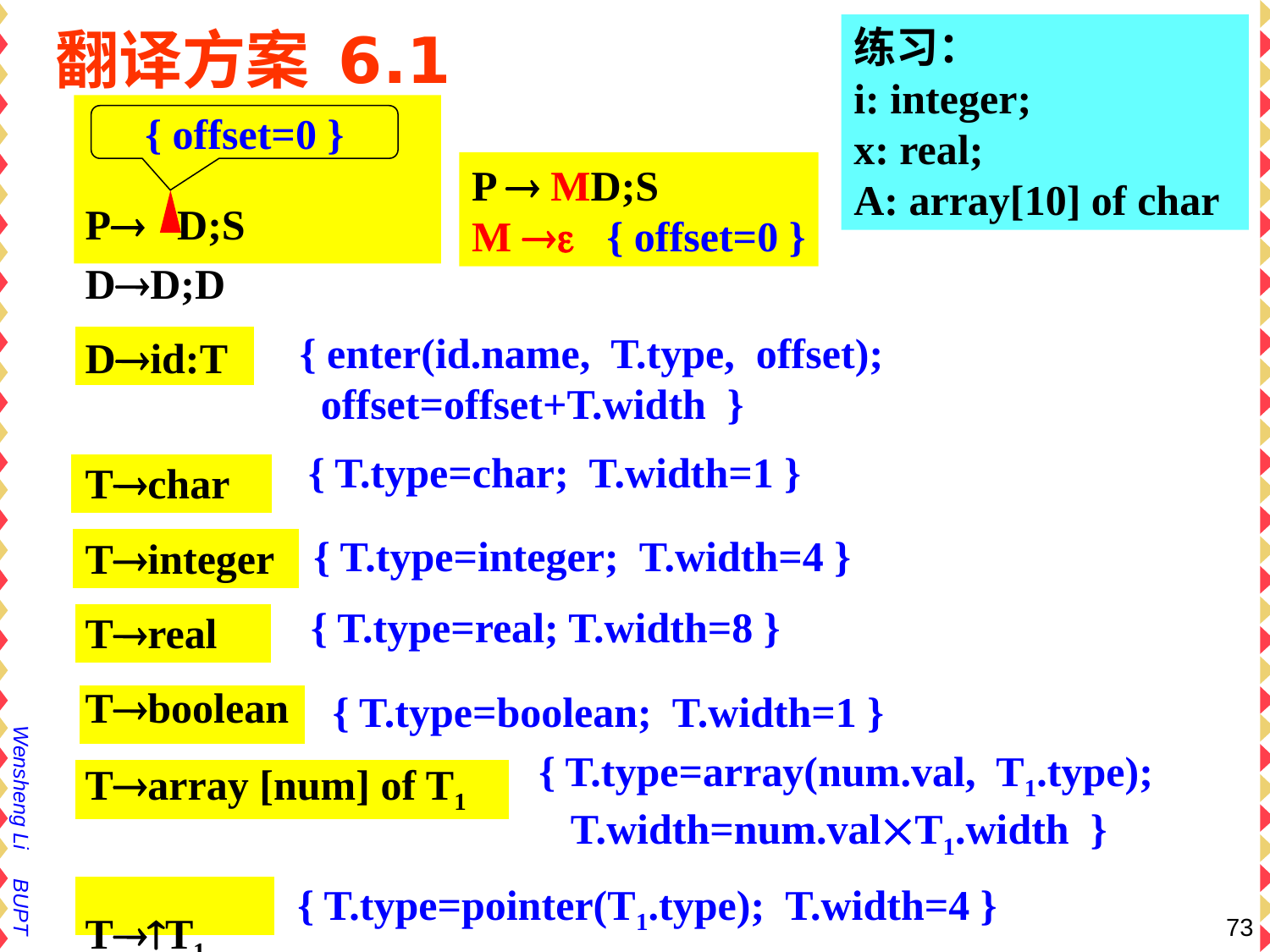

练习：
i: integer;
x: real;
A: array[10] of char
# 翻译方案 6.1

{ offset=0 }
P → MD;S
M →ε   { offset=0 }
P→   D;S
D→D;D
D→id:T

T→char
T→integer
T→real
T→boolean
T→array [num] of T1

T→↑T1

{ enter(id.name,  T.type,  offset);
  offset=offset+T.width  }

{ T.type=char;  T.width=1 }

{ T.type=integer;  T.width=4 }

{ T.type=real; T.width=8 }

{ T.type=boolean;  T.width=1 }

{ T.type=array(num.val,  T1.type);
   T.width=num.val×T1.width  }

{ T.type=pointer(T1.type);  T.width=4 }

73